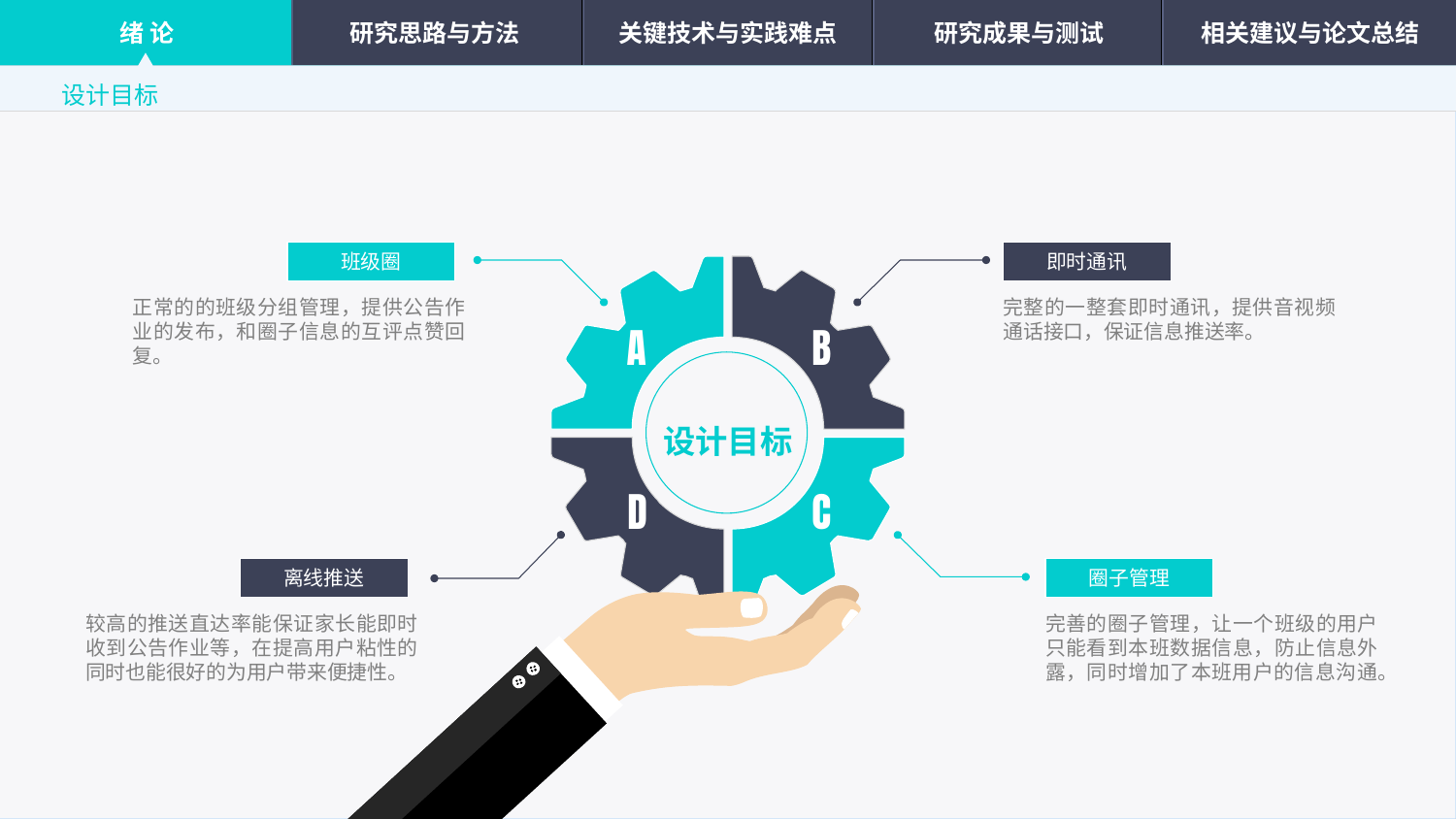

绪 论
研究思路与方法
关键技术与实践难点
研究成果与测试
相关建议与论文总结
设计目标
班级圈
即时通讯

正常的的班级分组管理，提供公告作业的发布，和圈子信息的互评点赞回复。
完整的一整套即时通讯，提供音视频通话接口，保证信息推送率。
A
B

设计目标
D
C

离线推送
圈子管理

较高的推送直达率能保证家长能即时收到公告作业等，在提高用户粘性的同时也能很好的为用户带来便捷性。
完善的圈子管理，让一个班级的用户只能看到本班数据信息，防止信息外露，同时增加了本班用户的信息沟通。